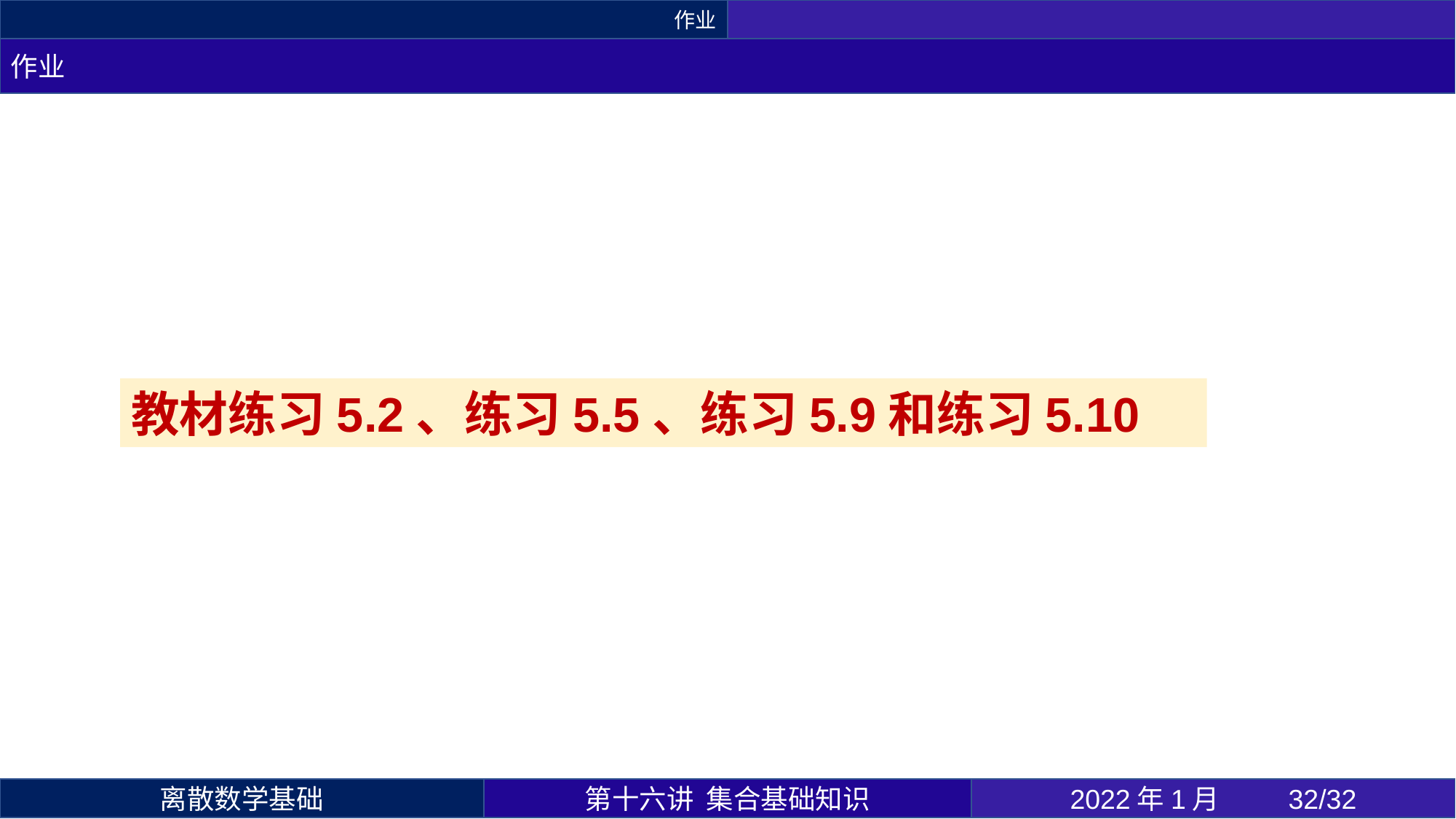

作业
作业
教材练习5.2、练习5.5、练习5.9和练习5.10
第十六讲  集合基础知识
2022年1月 	32/32
离散数学基础